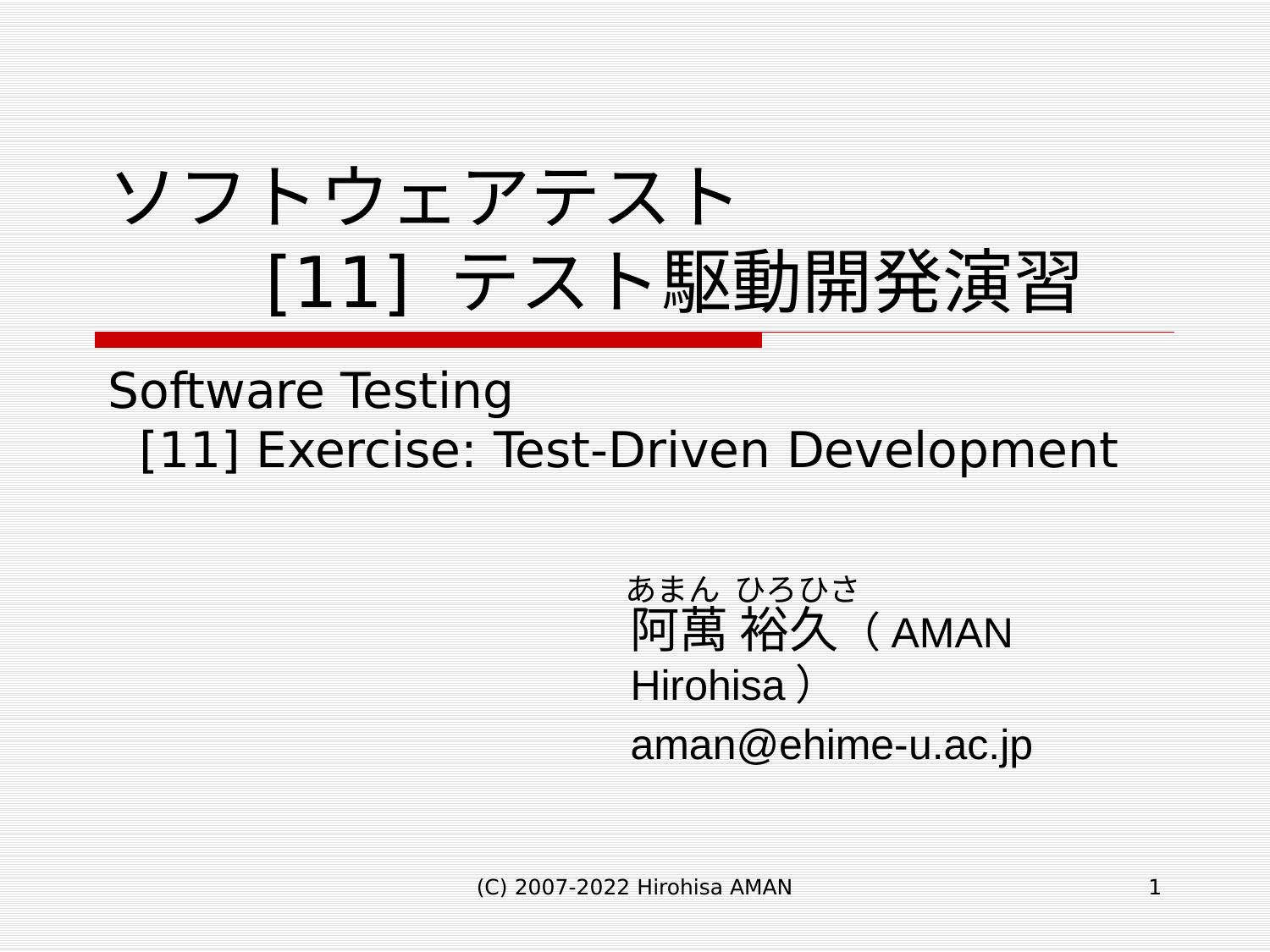

# ソフトウェアテスト 　　[11] テスト駆動開発演習
Software Testing
  [11] Exercise: Test-Driven Development
あまん  ひろひさ
阿萬 裕久（AMAN Hirohisa）
aman@ehime-u.ac.jp
(C) 2007-2022 Hirohisa AMAN
1